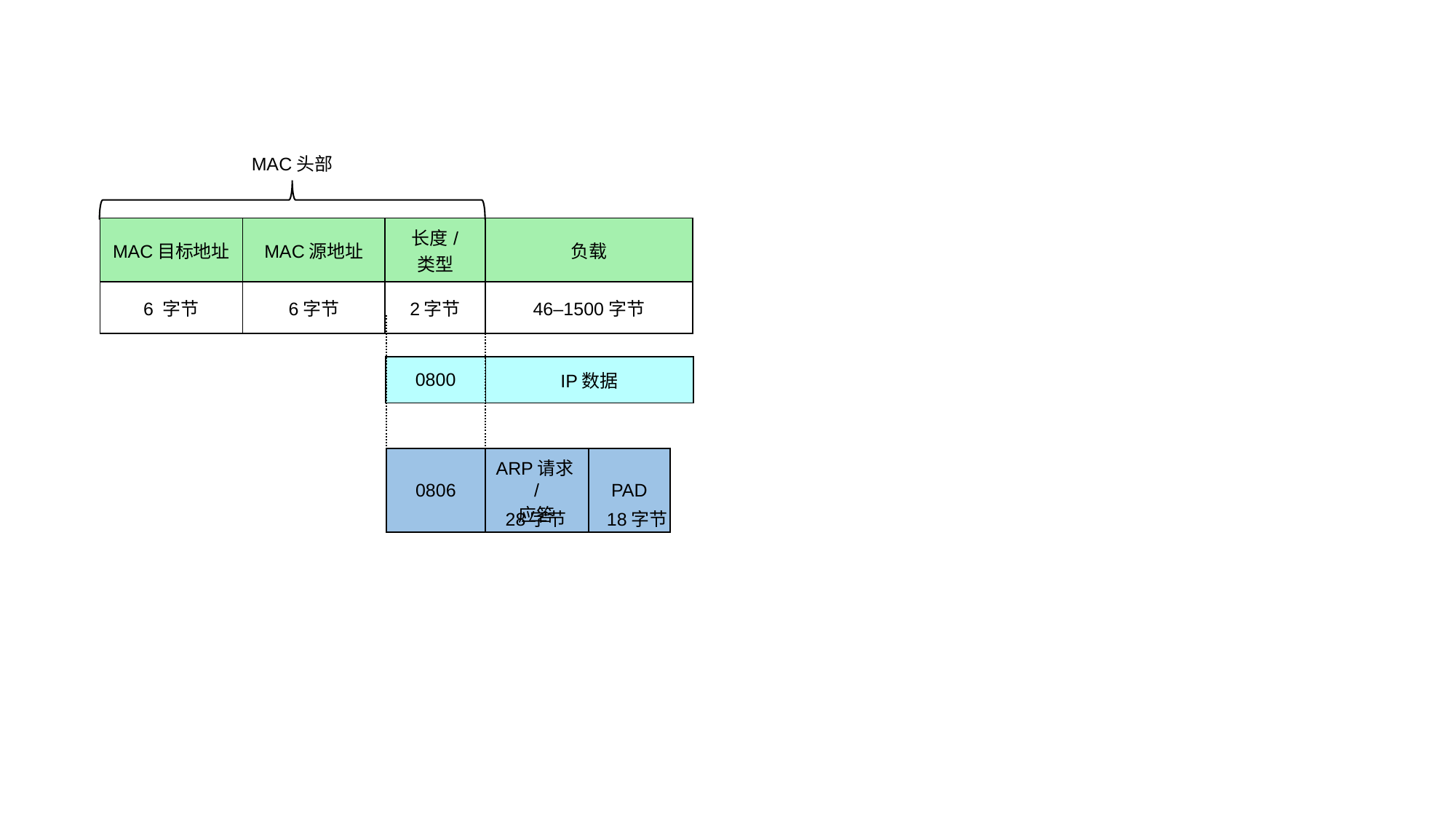

MAC头部
| MAC目标地址 | MAC源地址 | 长度/ 类型 | 负载 |
| --- | --- | --- | --- |
| 6 字节 | 6字节 | 2字节 | 46–1500字节 |
| 0800 | IP数据 |
| --- | --- |
| 0806 | ARP请求/ 应答 | PAD |
| --- | --- | --- |
18字节
28字节